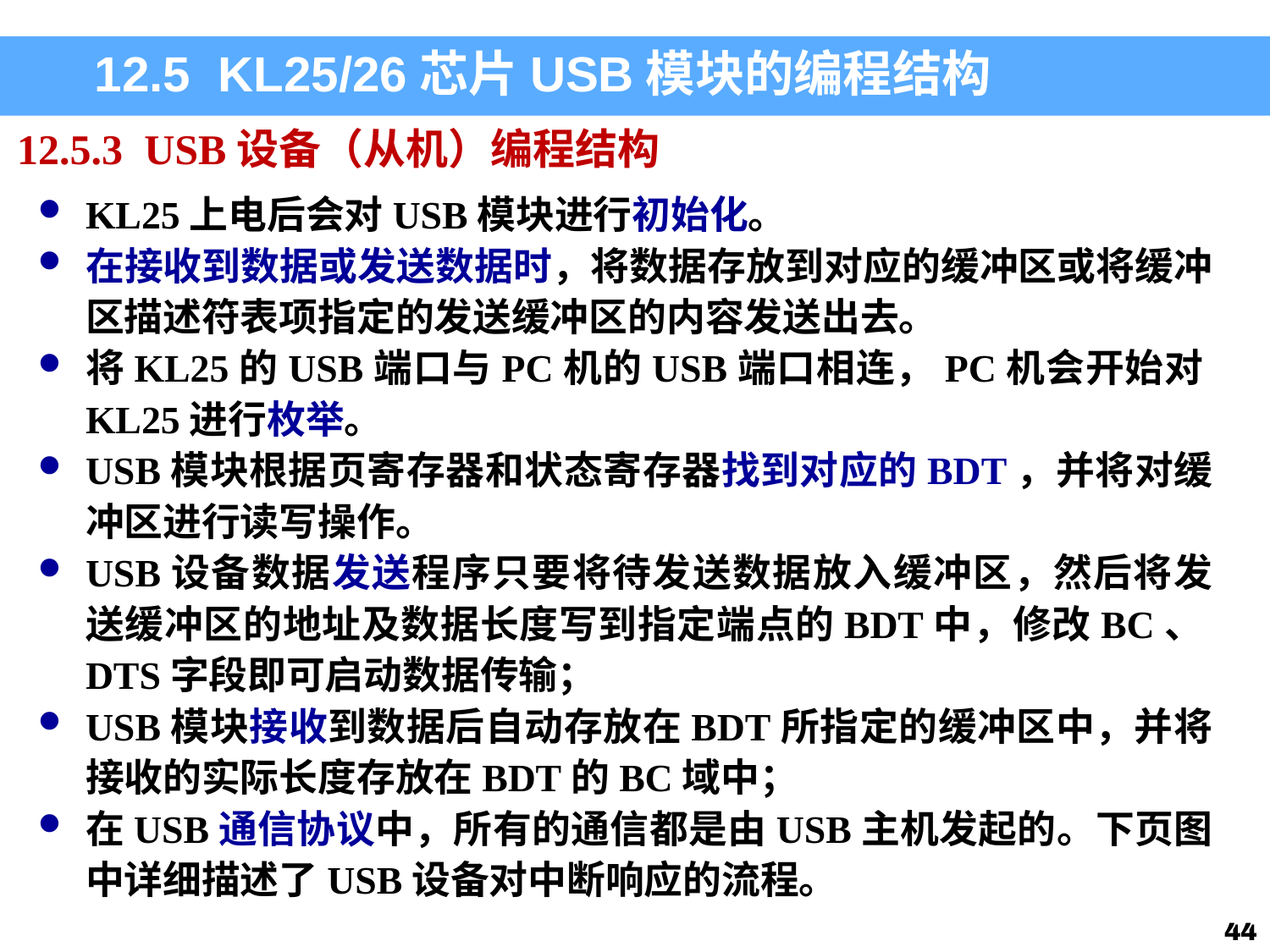

12.5  KL25/26芯片USB模块的编程结构

12.5.3  USB设备（从机）编程结构
KL25上电后会对USB模块进行初始化。
在接收到数据或发送数据时，将数据存放到对应的缓冲区或将缓冲区描述符表项指定的发送缓冲区的内容发送出去。
将KL25的USB端口与PC机的USB端口相连，PC机会开始对KL25进行枚举。
USB模块根据页寄存器和状态寄存器找到对应的BDT，并将对缓冲区进行读写操作。
USB设备数据发送程序只要将待发送数据放入缓冲区，然后将发送缓冲区的地址及数据长度写到指定端点的BDT中，修改BC、DTS字段即可启动数据传输；
USB模块接收到数据后自动存放在BDT所指定的缓冲区中，并将接收的实际长度存放在BDT的BC域中；
在USB通信协议中，所有的通信都是由USB主机发起的。下页图中详细描述了USB设备对中断响应的流程。

44